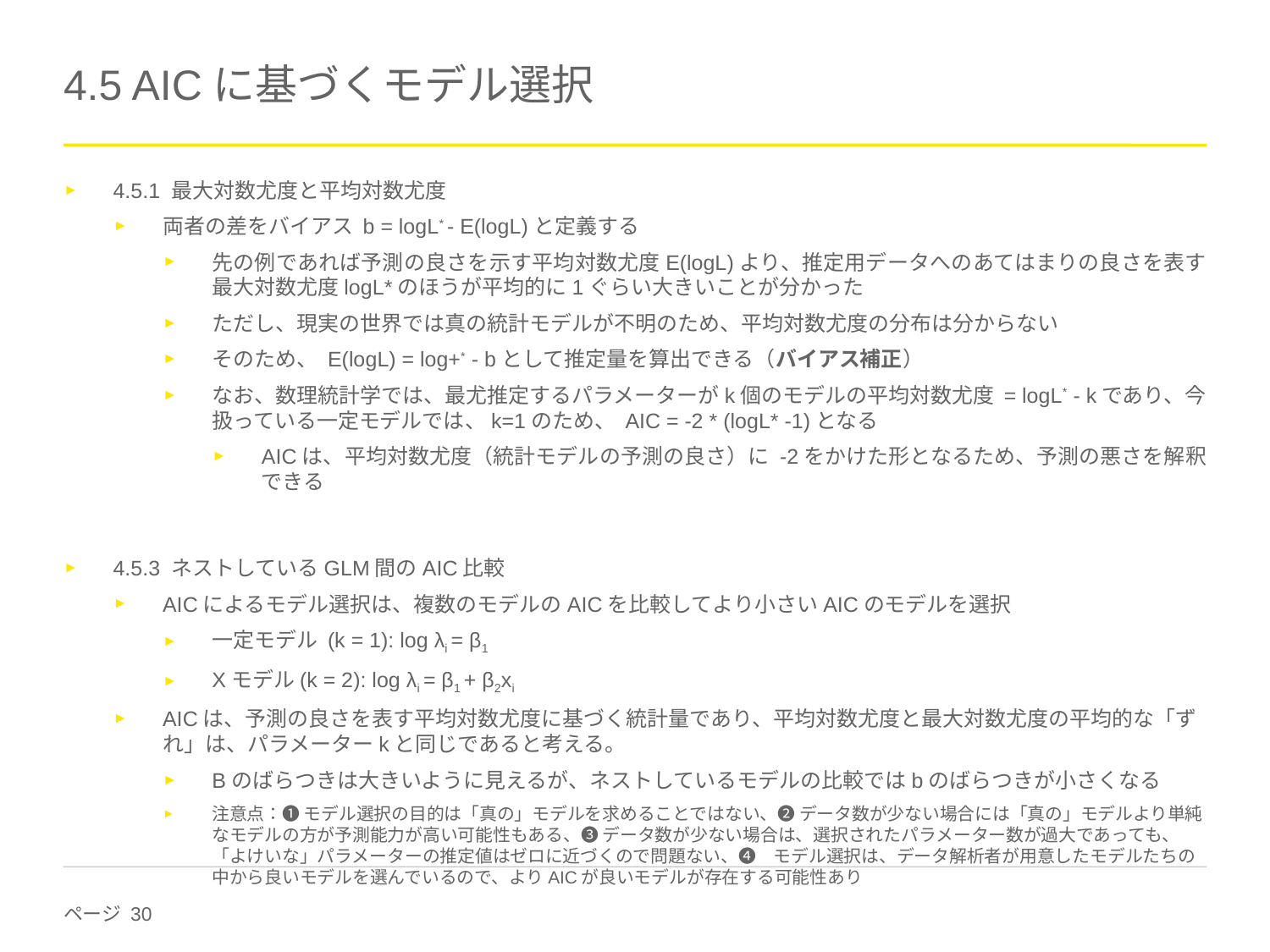

# 4.5 AICに基づくモデル選択
4.5.1 最大対数尤度と平均対数尤度
両者の差をバイアス b = logL* - E(logL)と定義する
先の例であれば予測の良さを示す平均対数尤度E(logL)より、推定用データへのあてはまりの良さを表す最大対数尤度logL*のほうが平均的に1ぐらい大きいことが分かった
ただし、現実の世界では真の統計モデルが不明のため、平均対数尤度の分布は分からない
そのため、 E(logL) = log+* - bとして推定量を算出できる（バイアス補正）
なお、数理統計学では、最尤推定するパラメーターがk個のモデルの平均対数尤度 = logL* - kであり、今扱っている一定モデルでは、k=1のため、 AIC = -2 * (logL* -1)となる
AICは、平均対数尤度（統計モデルの予測の良さ）に -2をかけた形となるため、予測の悪さを解釈できる

4.5.3 ネストしているGLM間のAIC比較
AICによるモデル選択は、複数のモデルのAICを比較してより小さいAICのモデルを選択
一定モデル (k = 1): log λi = β1
Xモデル(k = 2): log λi = β1 + β2xi
AICは、予測の良さを表す平均対数尤度に基づく統計量であり、平均対数尤度と最大対数尤度の平均的な「ずれ」は、パラメーターkと同じであると考える。
Bのばらつきは大きいように見えるが、ネストしているモデルの比較ではbのばらつきが小さくなる
注意点：➊ モデル選択の目的は「真の」モデルを求めることではない、➋ データ数が少ない場合には「真の」モデルより単純なモデルの方が予測能力が高い可能性もある、➌ データ数が少ない場合は、選択されたパラメーター数が過大であっても、「よけいな」パラメーターの推定値はゼロに近づくので問題ない、➍　モデル選択は、データ解析者が用意したモデルたちの中から良いモデルを選んでいるので、よりAICが良いモデルが存在する可能性あり